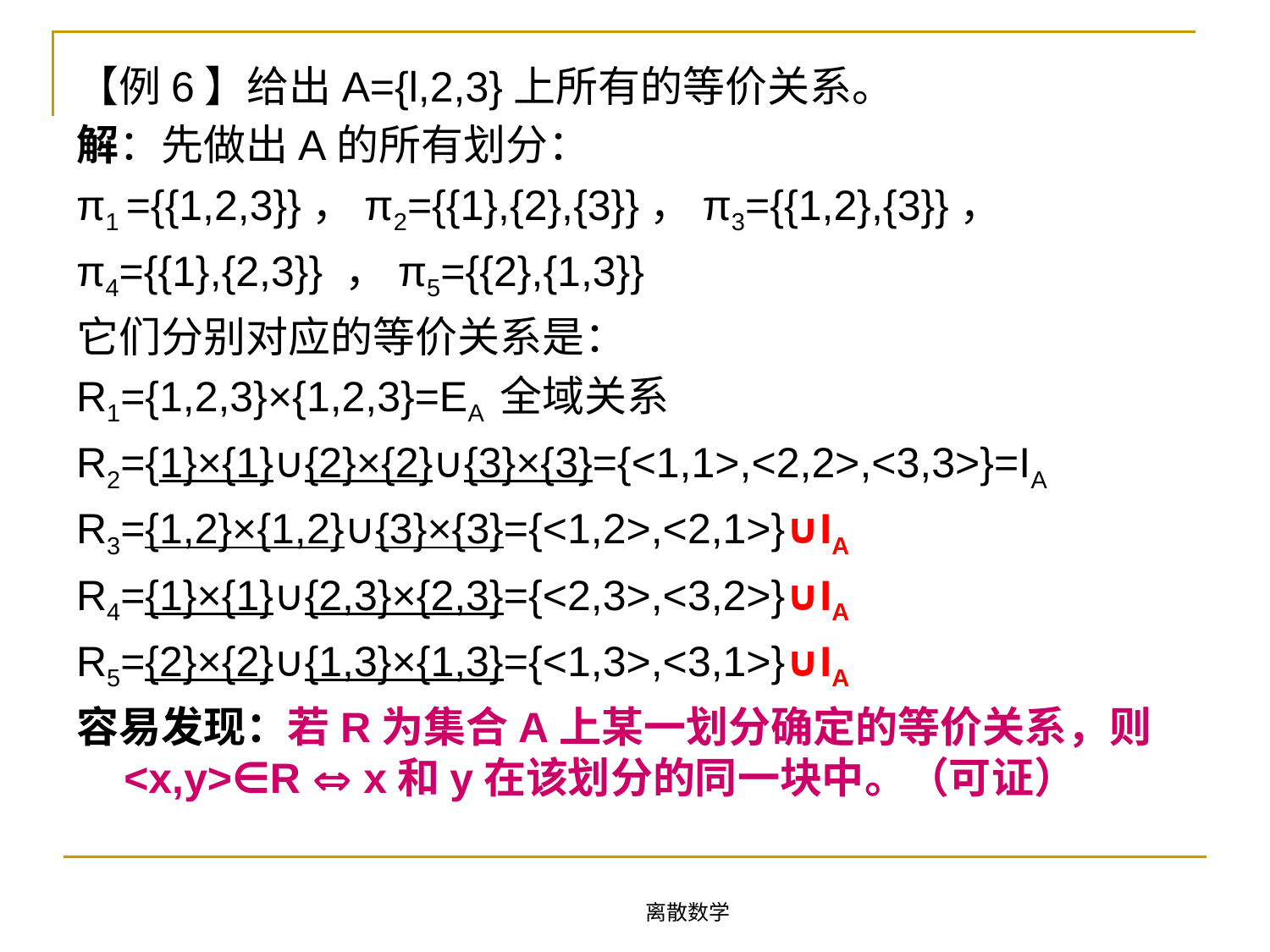

【例6】给出A={l,2,3}上所有的等价关系。
解：先做出A的所有划分：
π1 ={{1,2,3}}，π2={{1},{2},{3}}，π3={{1,2},{3}}，
π4={{1},{2,3}} ，π5={{2},{1,3}}
它们分别对应的等价关系是：
R1={1,2,3}×{1,2,3}=EA 全域关系
R2={1}×{1}∪{2}×{2}∪{3}×{3}={<1,1>,<2,2>,<3,3>}=IA
R3={1,2}×{1,2}∪{3}×{3}={<1,2>,<2,1>}∪IA
R4={1}×{1}∪{2,3}×{2,3}={<2,3>,<3,2>}∪IA
R5={2}×{2}∪{1,3}×{1,3}={<1,3>,<3,1>}∪IA
容易发现：若R为集合A上某一划分确定的等价关系，则<x,y>∈R ⇔ x和y在该划分的同一块中。（可证）

离散数学
15